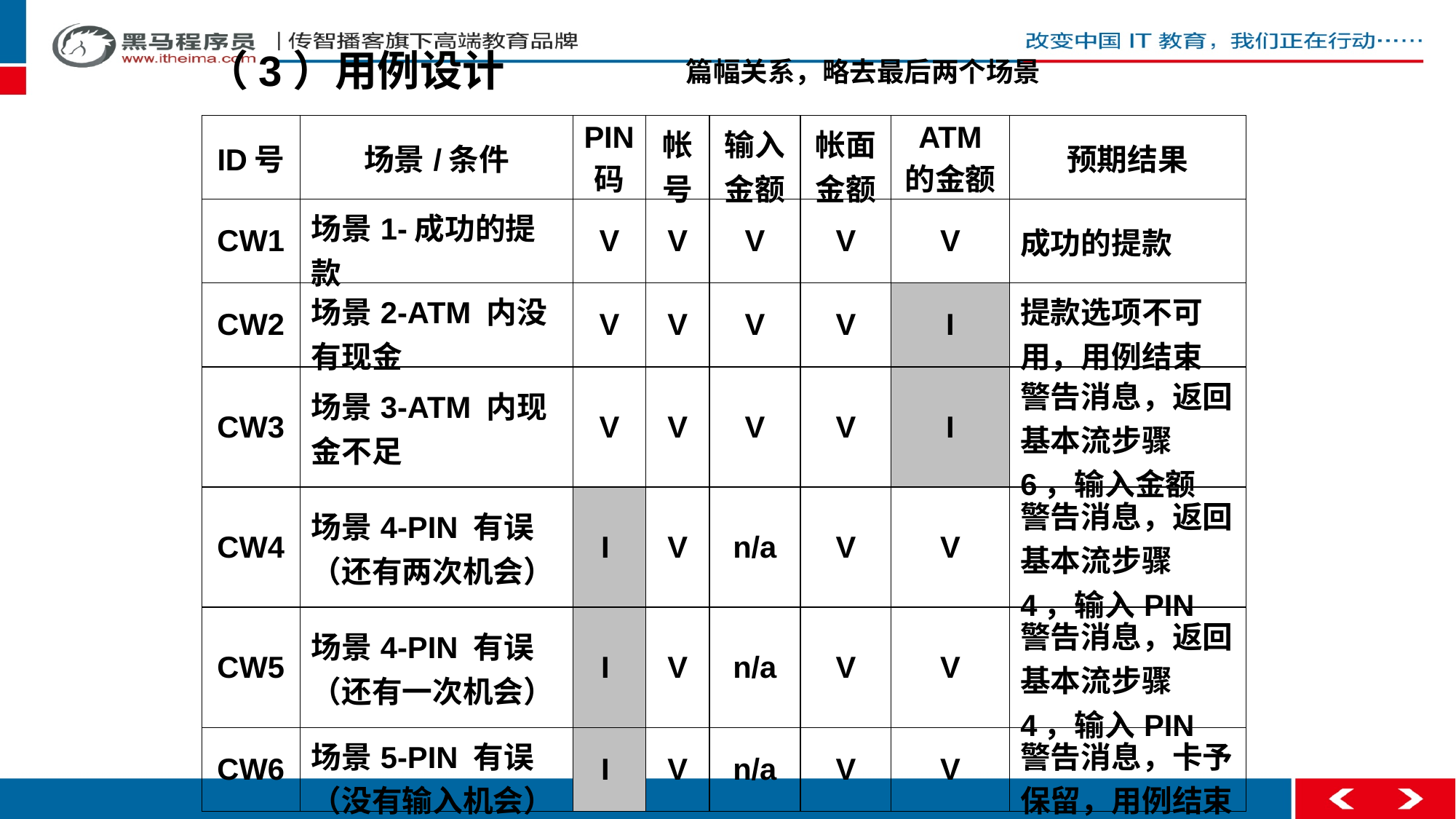

（3）用例设计
篇幅关系，略去最后两个场景
| ID号 | 场景/条件 | PIN码 | 帐号 | 输入金额 | 帐面金额 | ATM 的金额 | 预期结果 |
| --- | --- | --- | --- | --- | --- | --- | --- |
| CW1 | 场景1-成功的提款 | V | V | V | V | V | 成功的提款 |
| CW2 | 场景2-ATM 内没有现金 | V | V | V | V | I | 提款选项不可用，用例结束 |
| CW3 | 场景3-ATM 内现金不足 | V | V | V | V | I | 警告消息，返回基本流步骤 6，输入金额 |
| CW4 | 场景4-PIN 有误（还有两次机会） | I | V | n/a | V | V | 警告消息，返回基本流步骤 4，输入PIN |
| CW5 | 场景4-PIN 有误（还有一次机会） | I | V | n/a | V | V | 警告消息，返回基本流步骤 4，输入PIN |
| CW6 | 场景5-PIN 有误（没有输入机会） | I | V | n/a | V | V | 警告消息，卡予保留，用例结束 |